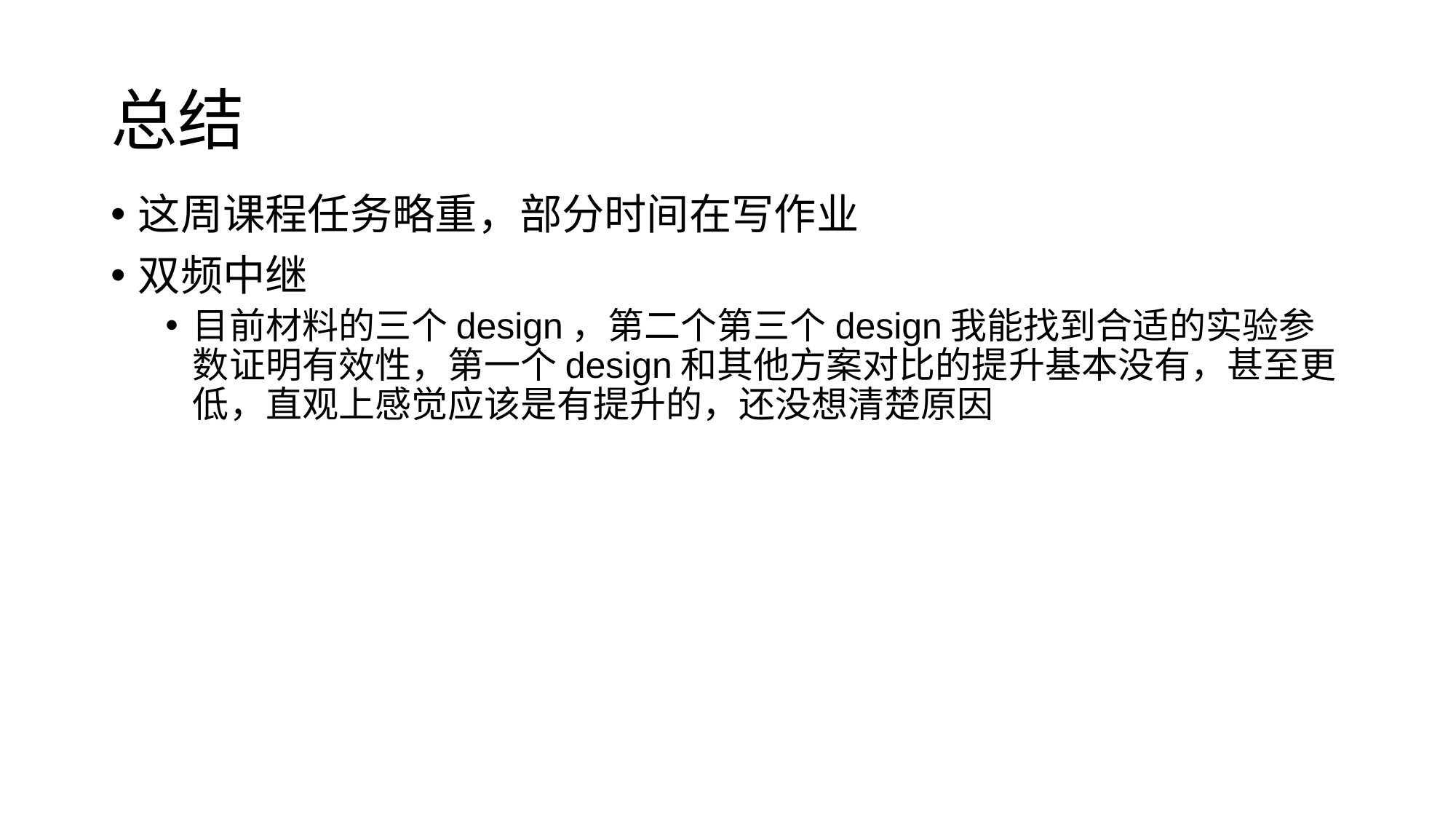

# 总结
这周课程任务略重，部分时间在写作业
双频中继
目前材料的三个design，第二个第三个design我能找到合适的实验参数证明有效性，第一个design和其他方案对比的提升基本没有，甚至更低，直观上感觉应该是有提升的，还没想清楚原因